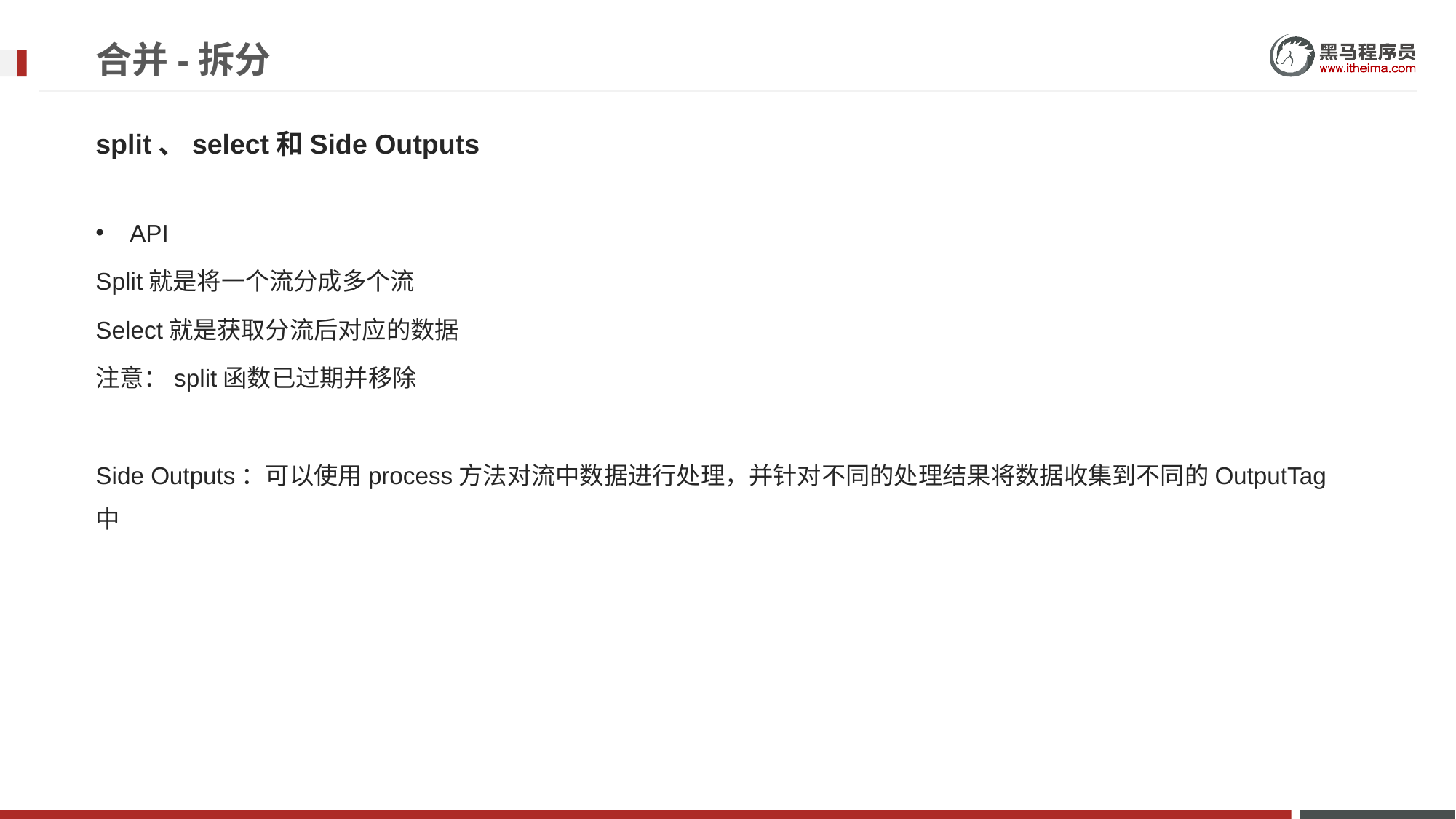

# 合并-拆分
split、select和Side Outputs
API
Split就是将一个流分成多个流
Select就是获取分流后对应的数据
注意：split函数已过期并移除

Side Outputs：可以使用process方法对流中数据进行处理，并针对不同的处理结果将数据收集到不同的OutputTag中